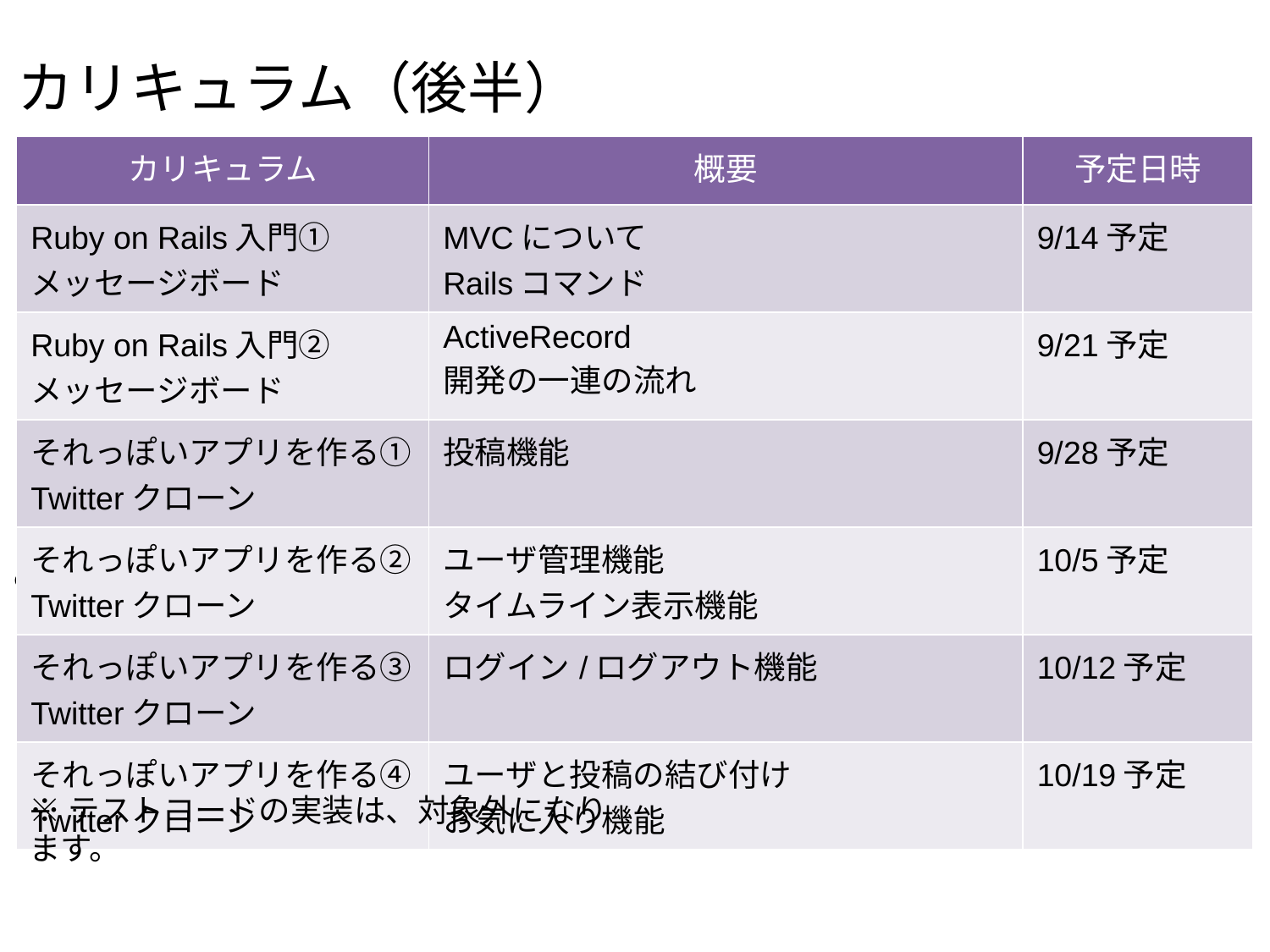

カリキュラム（後半）
| カリキュラム | 概要 | 予定日時 |
| --- | --- | --- |
| Ruby on Rails入門① メッセージボード | MVCについて Railsコマンド | 9/14予定 |
| Ruby on Rails入門② メッセージボード | ActiveRecord 開発の一連の流れ | 9/21予定 |
| それっぽいアプリを作る① Twitterクローン | 投稿機能 | 9/28予定 |
| それっぽいアプリを作る② Twitterクローン | ユーザ管理機能 タイムライン表示機能 | 10/5予定 |
| それっぽいアプリを作る③ Twitterクローン | ログイン/ログアウト機能 | 10/12予定 |
| それっぽいアプリを作る④ Twitterクローン | ユーザと投稿の結び付け お気に入り機能 | 10/19予定 |
カリキュラム(2/2)
※テストコードの実装は、対象外になります。